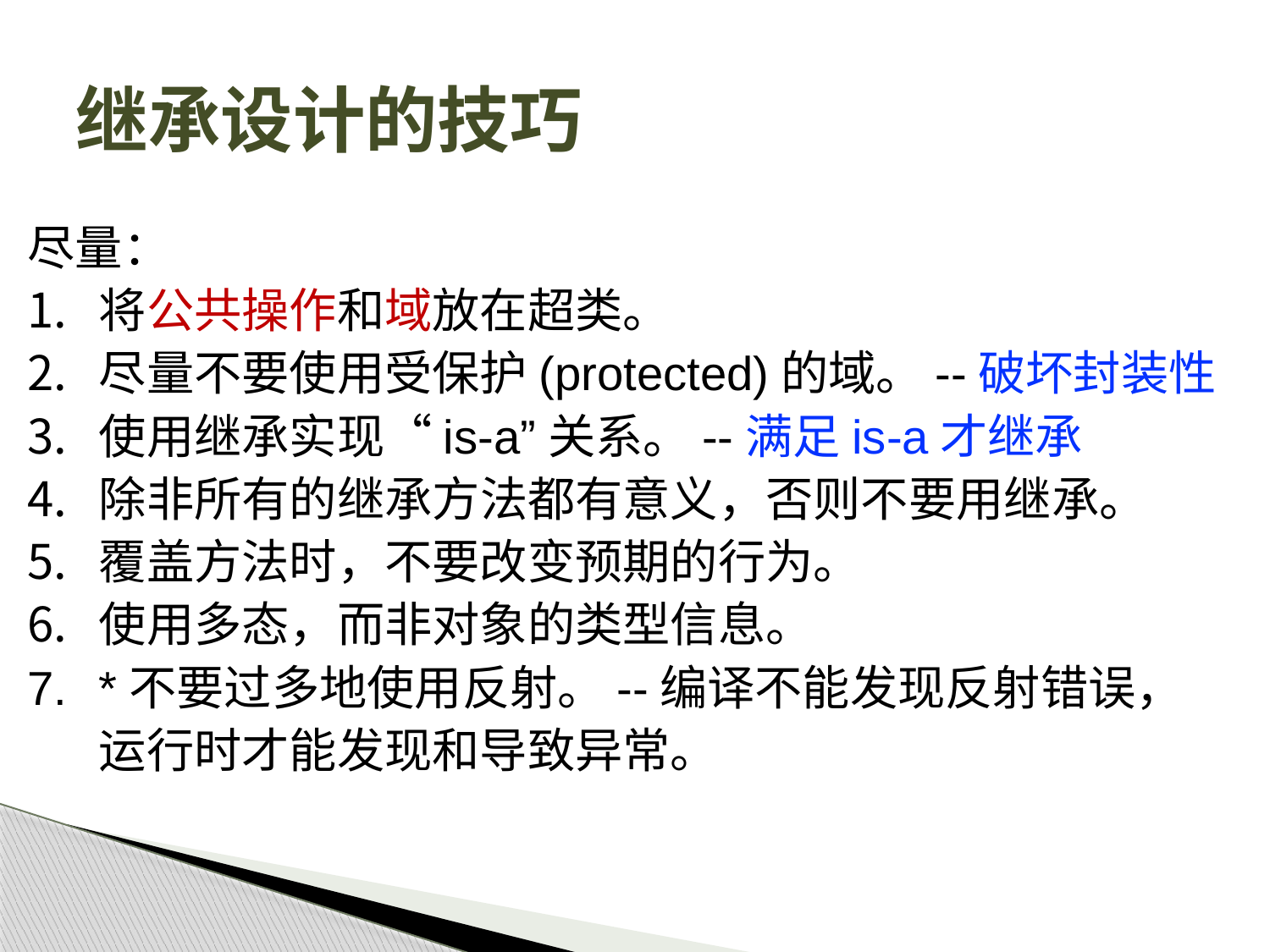

# 继承设计的技巧
尽量：
将公共操作和域放在超类。
尽量不要使用受保护(protected)的域。--破坏封装性
使用继承实现“is-a”关系。--满足is-a才继承
除非所有的继承方法都有意义，否则不要用继承。
覆盖方法时，不要改变预期的行为。
使用多态，而非对象的类型信息。
*不要过多地使用反射。--编译不能发现反射错误，运行时才能发现和导致异常。